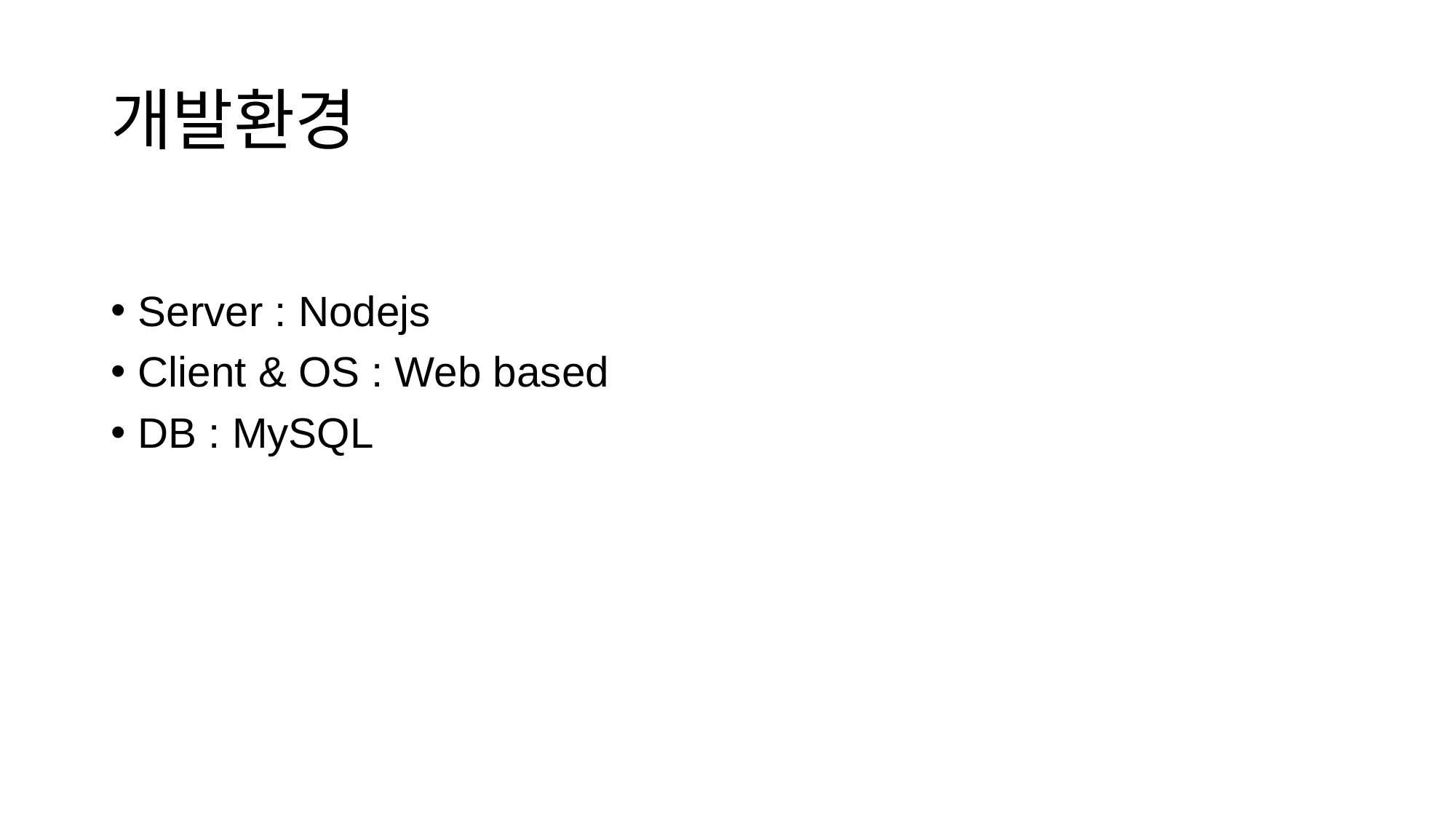

# 개발환경

Server : Nodejs
Client & OS : Web based
DB : MySQL